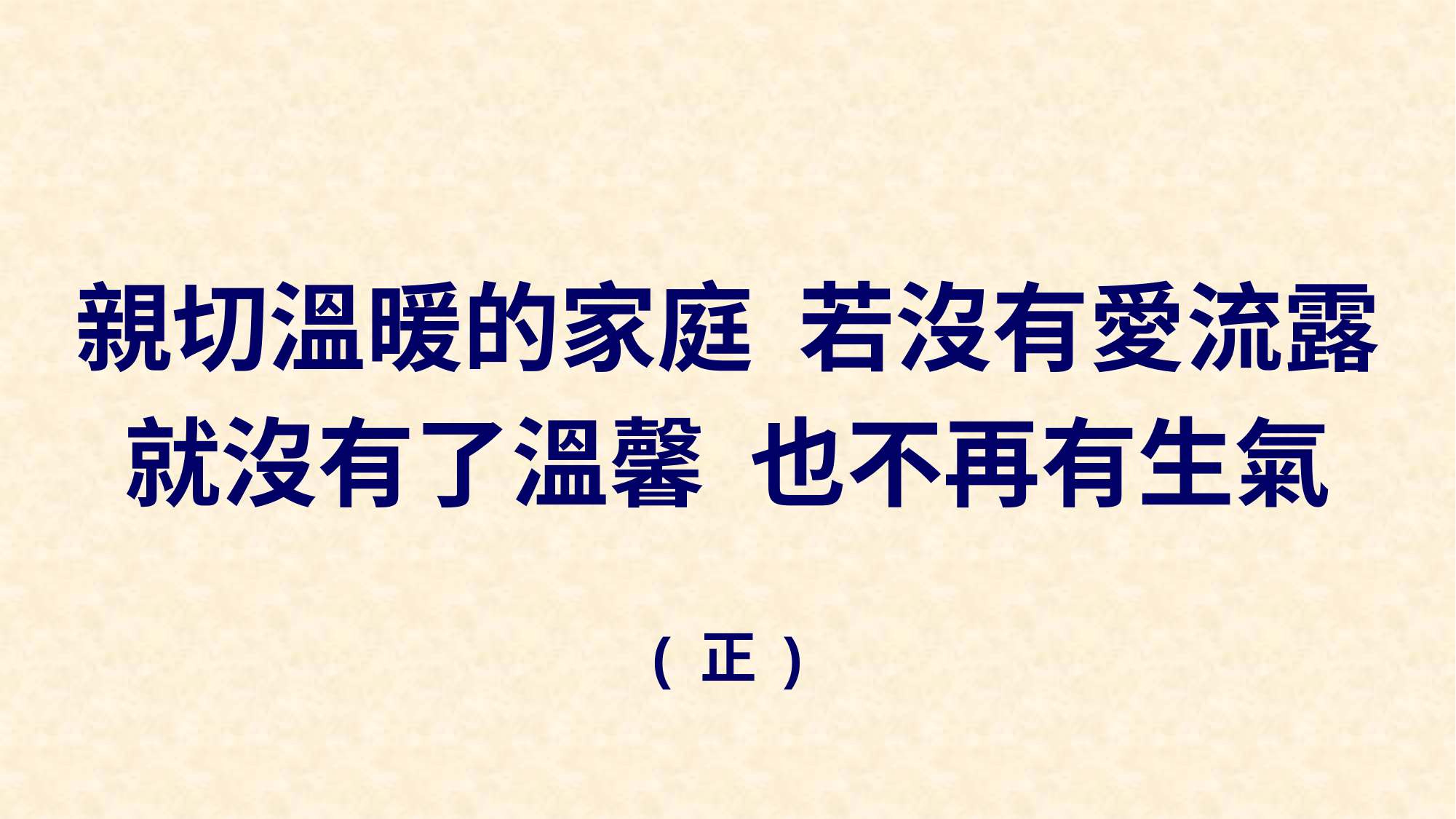

親切溫暖的家庭  若沒有愛流露
就沒有了溫馨  也不再有生氣
( 正 )